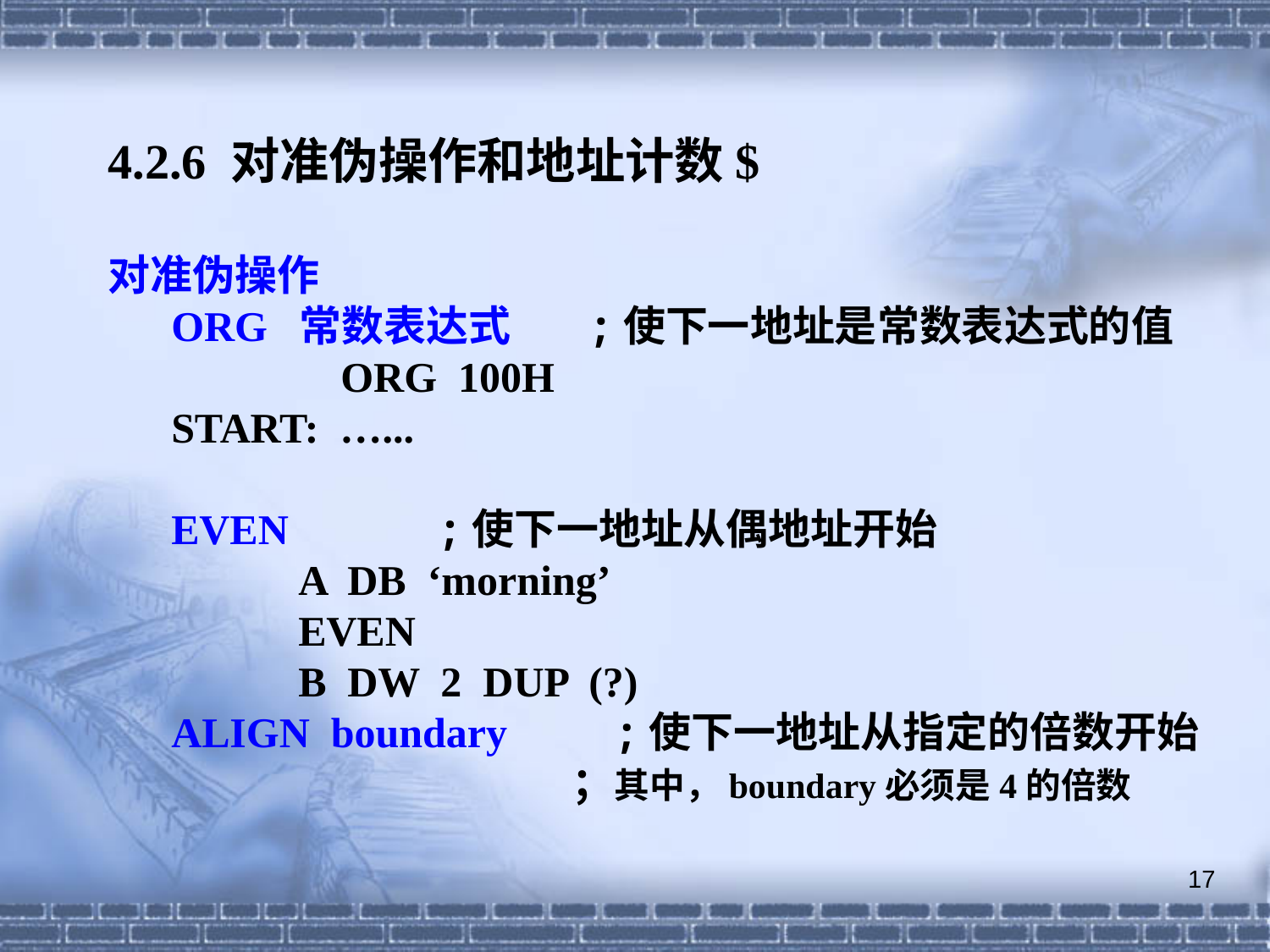

4.2.6 对准伪操作和地址计数$

对准伪操作
ORG  常数表达式       ;使下一地址是常数表达式的值
                ORG  100H
START:  …...

EVEN              ;使下一地址从偶地址开始
A  DB  ‘morning’
EVEN
B  DW  2  DUP  (?)
ALIGN  boundary          ;使下一地址从指定的倍数开始
                                         ；其中，boundary必须是4的倍数
17